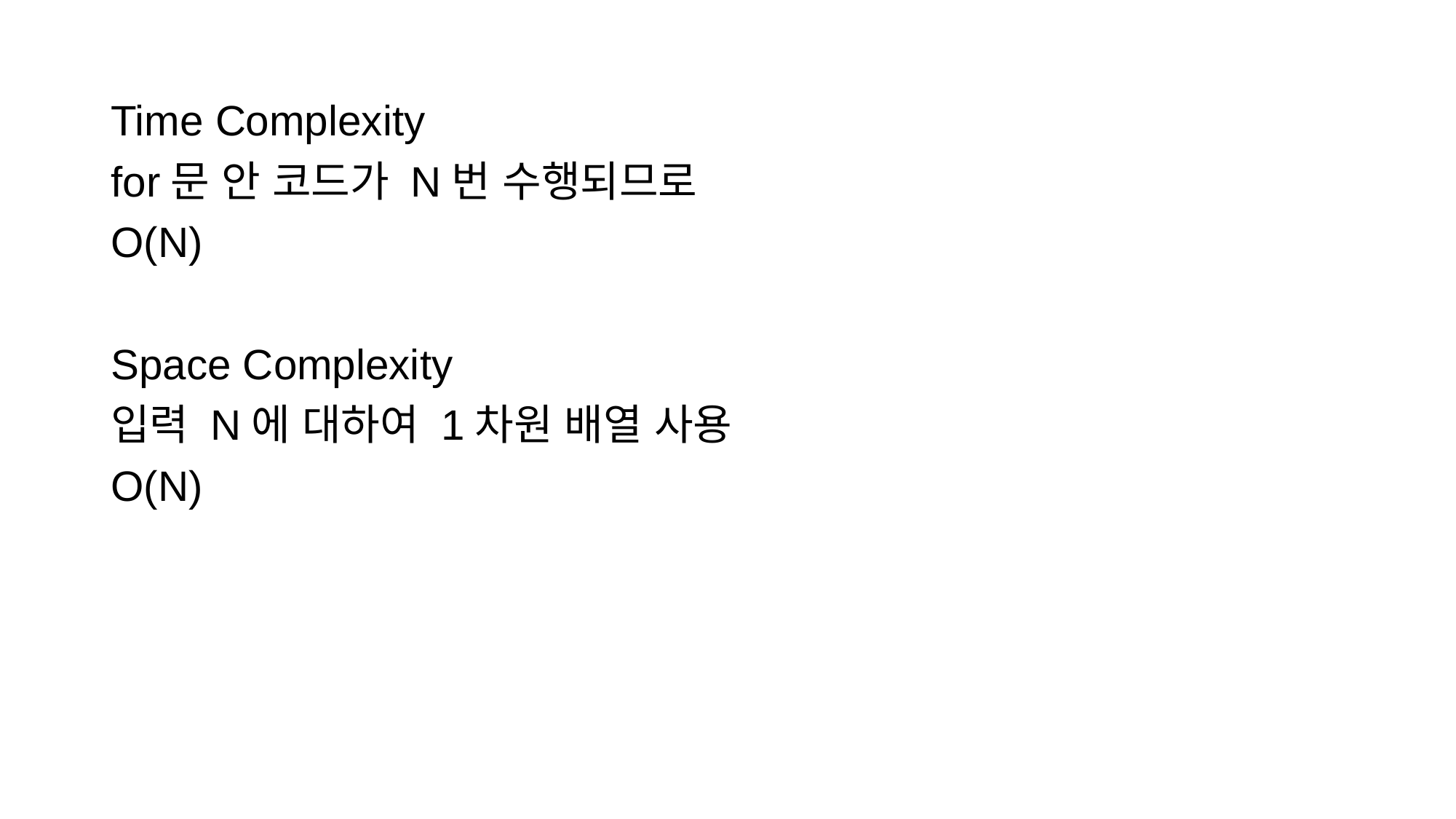

Time Complexity
for문 안 코드가 N번 수행되므로
O(N)

Space Complexity
입력 N에 대하여 1차원 배열 사용
O(N)